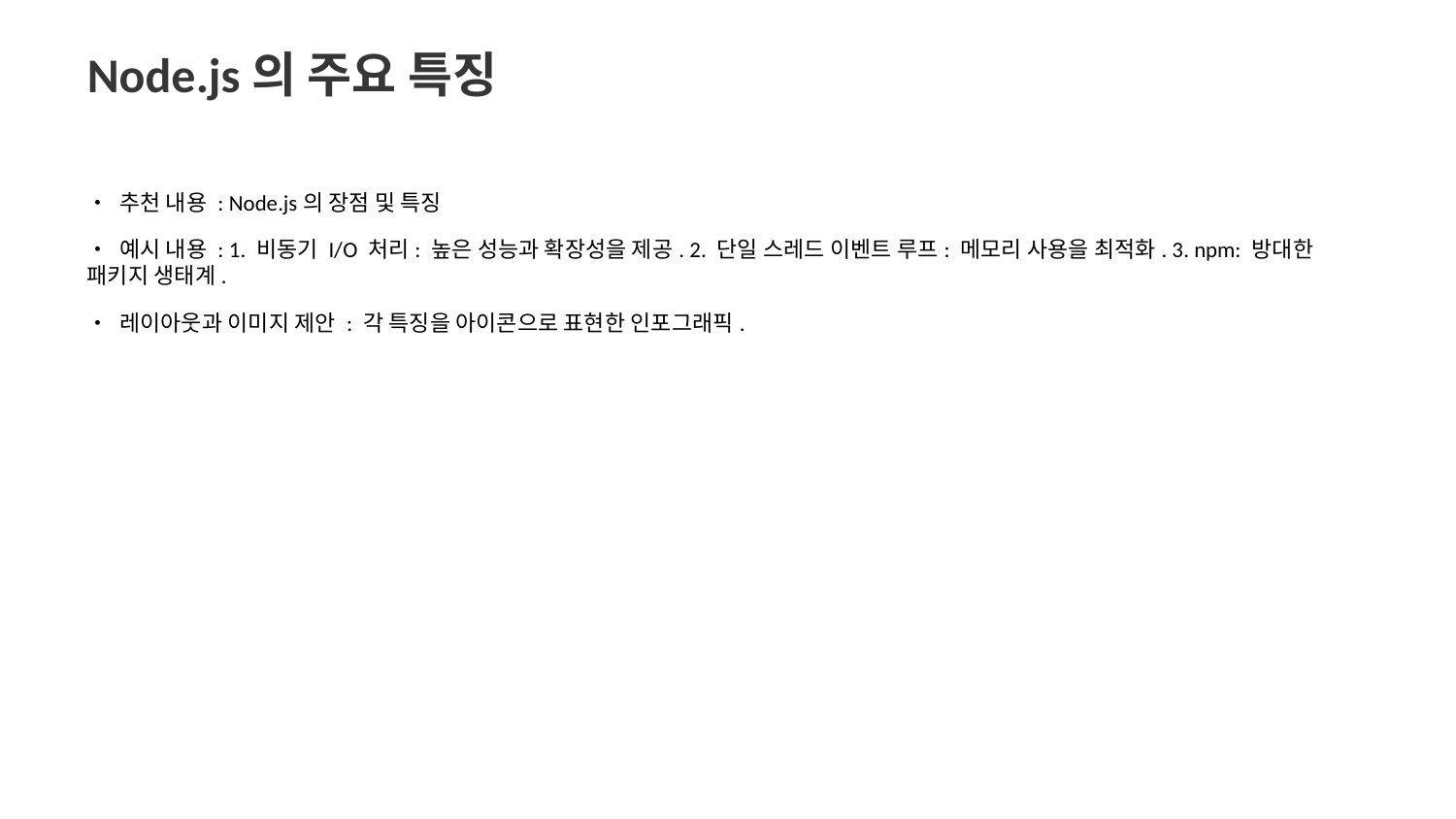

Node.js의 주요 특징
• 추천 내용 : Node.js의 장점 및 특징
• 예시 내용 : 1. 비동기 I/O 처리: 높은 성능과 확장성을 제공. 2. 단일 스레드 이벤트 루프: 메모리 사용을 최적화. 3. npm: 방대한 패키지 생태계.
• 레이아웃과 이미지 제안 : 각 특징을 아이콘으로 표현한 인포그래픽.